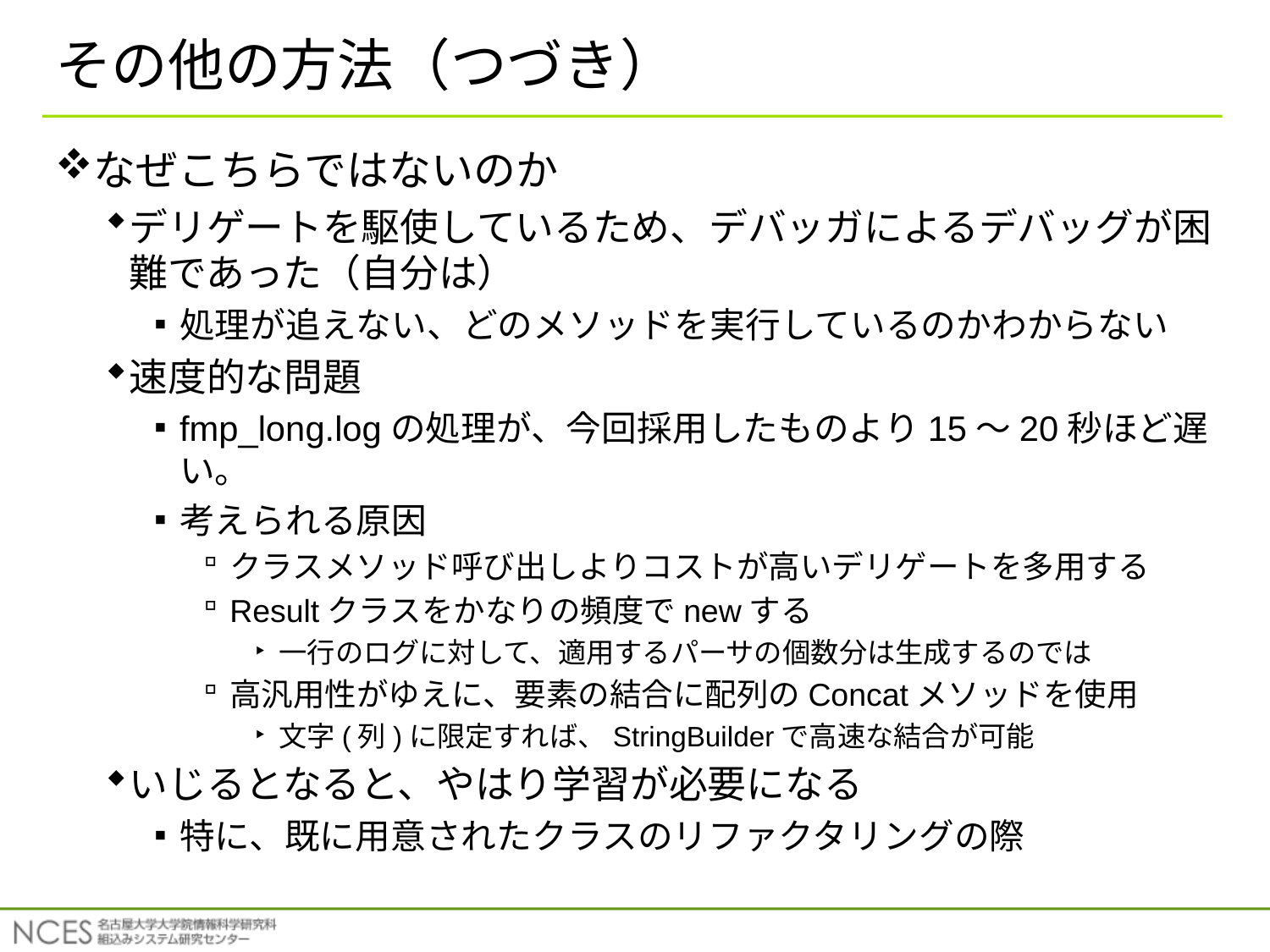

# その他の方法（つづき）
なぜこちらではないのか
デリゲートを駆使しているため、デバッガによるデバッグが困難であった（自分は）
処理が追えない、どのメソッドを実行しているのかわからない
速度的な問題
fmp_long.logの処理が、今回採用したものより15～20秒ほど遅い。
考えられる原因
クラスメソッド呼び出しよりコストが高いデリゲートを多用する
Resultクラスをかなりの頻度でnewする
一行のログに対して、適用するパーサの個数分は生成するのでは
高汎用性がゆえに、要素の結合に配列のConcatメソッドを使用
文字(列)に限定すれば、StringBuilderで高速な結合が可能
いじるとなると、やはり学習が必要になる
特に、既に用意されたクラスのリファクタリングの際